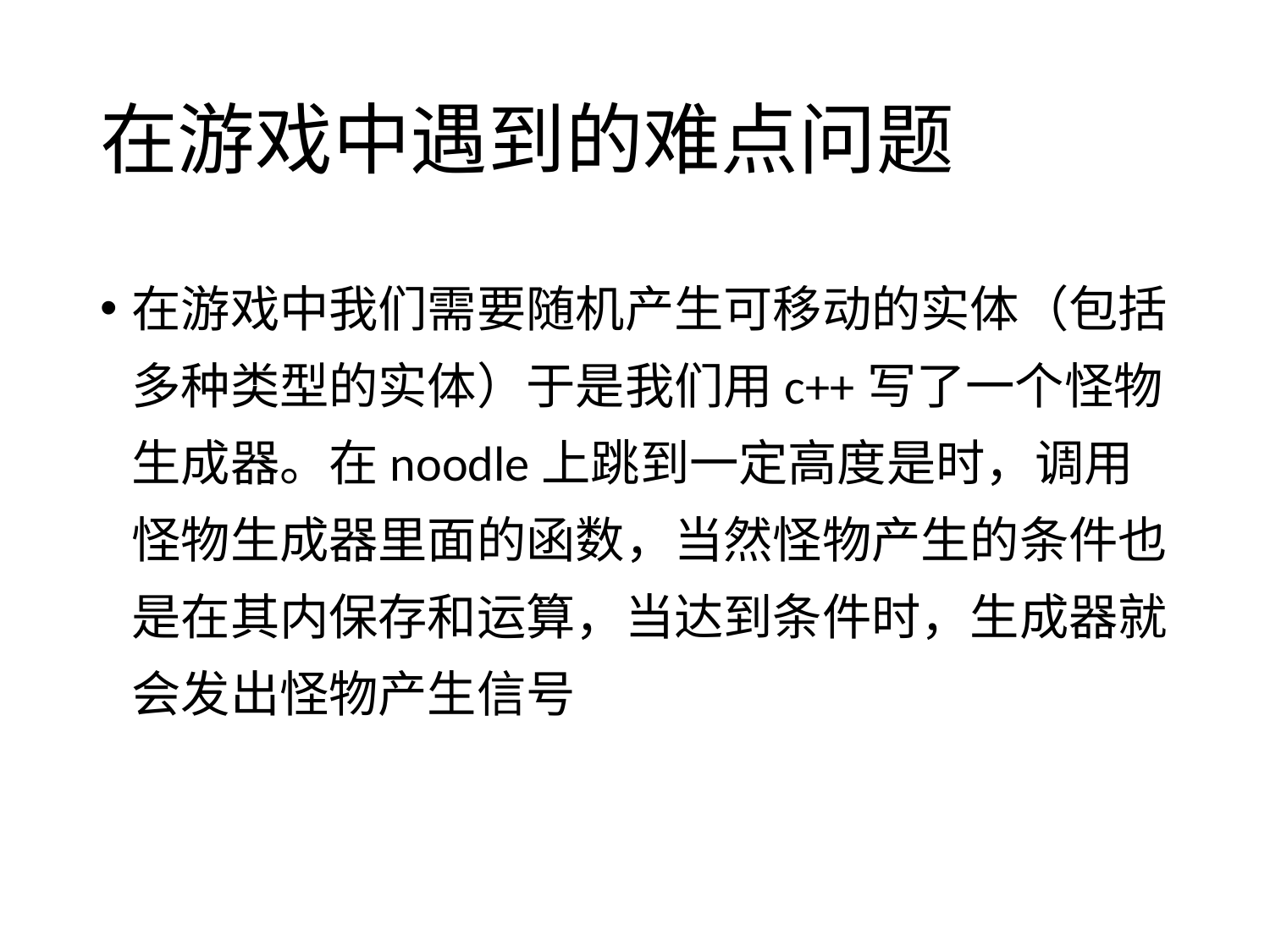

# 在游戏中遇到的难点问题
在游戏中我们需要随机产生可移动的实体（包括多种类型的实体）于是我们用c++写了一个怪物生成器。在noodle上跳到一定高度是时，调用怪物生成器里面的函数，当然怪物产生的条件也是在其内保存和运算，当达到条件时，生成器就会发出怪物产生信号